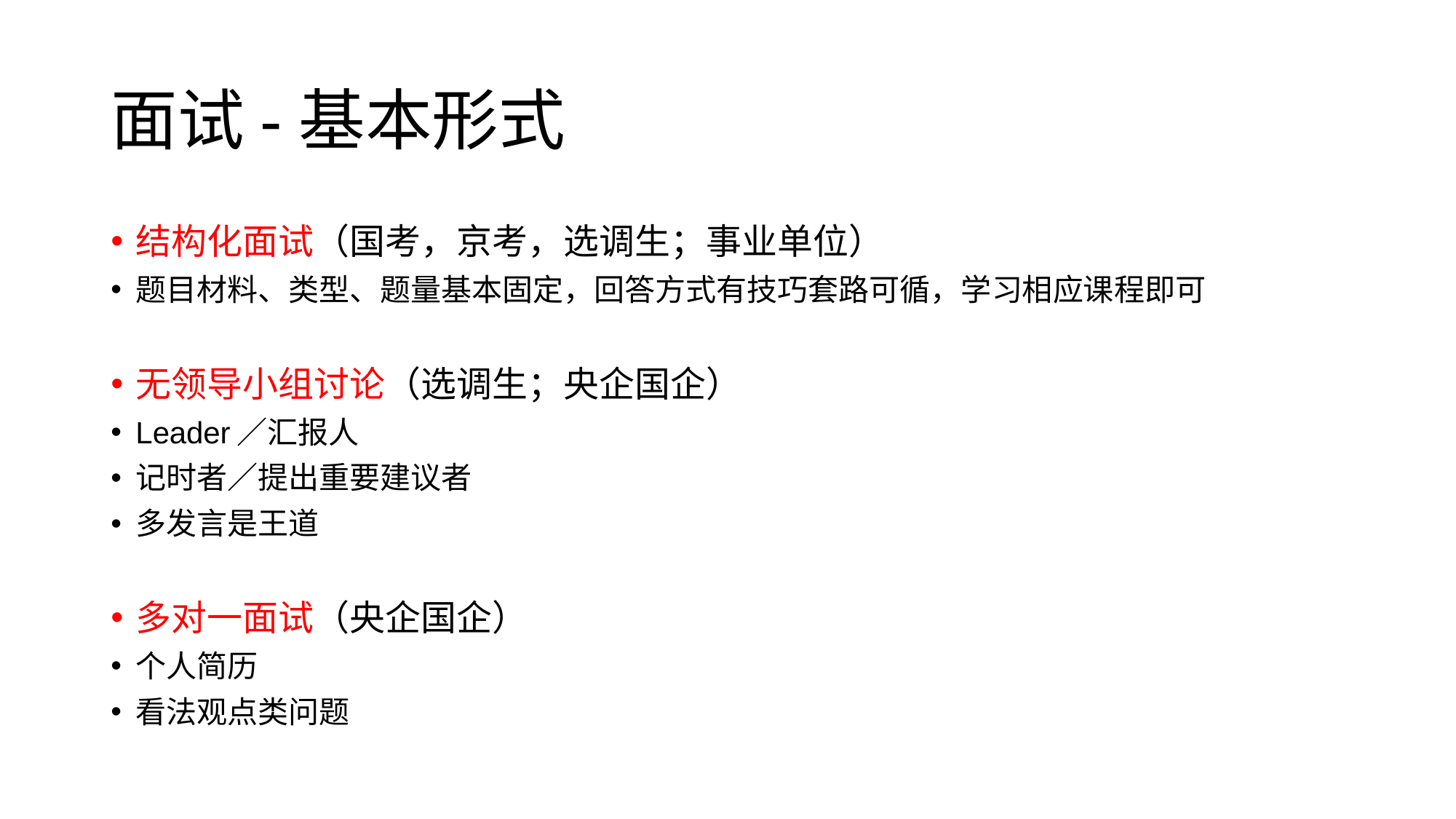

# 面试-基本形式
结构化面试（国考，京考，选调生；事业单位）
题目材料、类型、题量基本固定，回答方式有技巧套路可循，学习相应课程即可

无领导小组讨论（选调生；央企国企）
Leader／汇报人
记时者／提出重要建议者
多发言是王道

多对一面试（央企国企）
个人简历
看法观点类问题